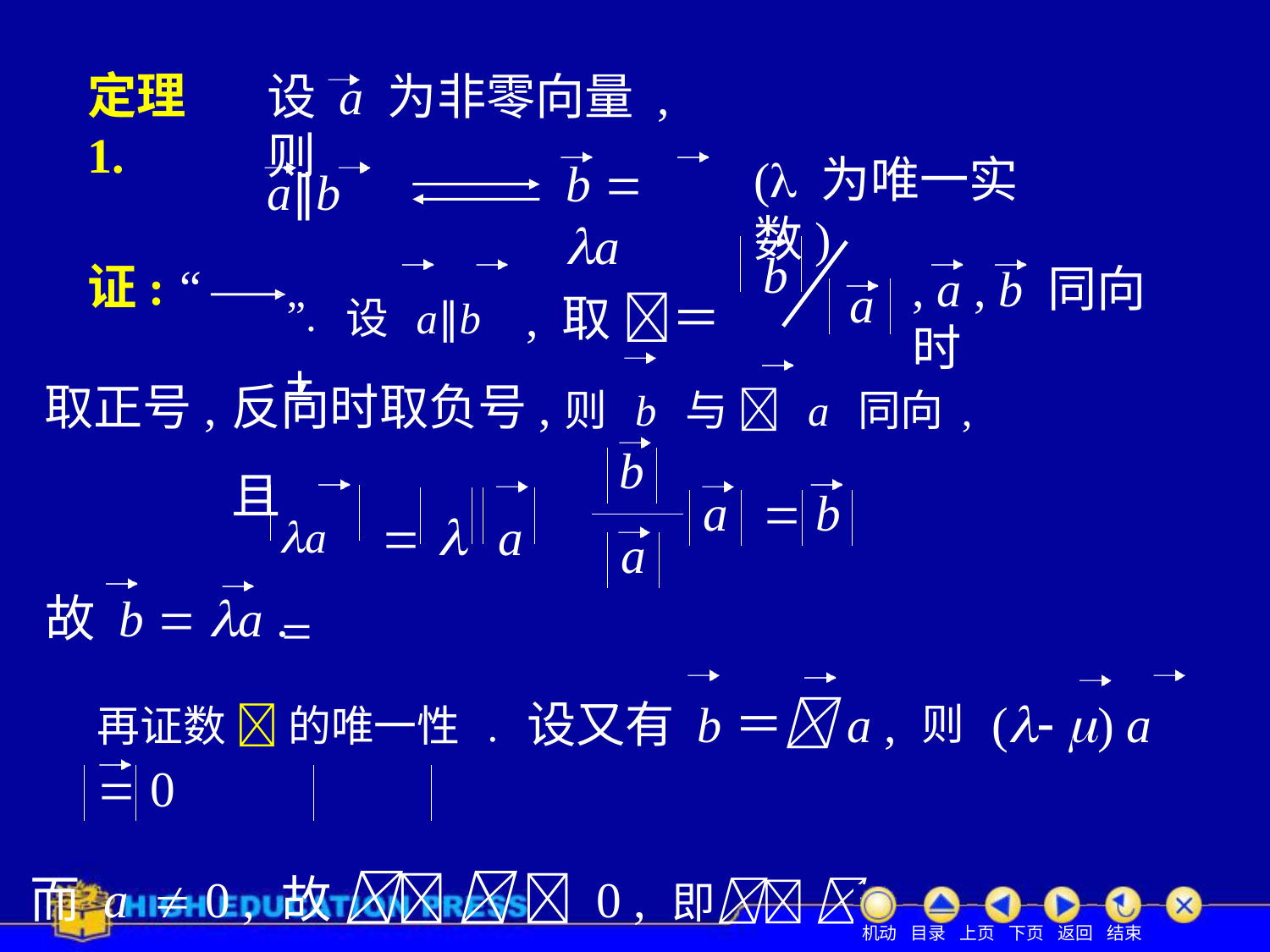

定理1.
设 a 为非零向量 , 则

(λ 为唯一实数)
b = λa

a∥b

b
证:	“
, a , b 同向时

”.	设 a∥b	, 取 λ＝±
a

取正号,	反向时取负号,	则 b 与 λ a 同向,	且

b

λa	= λ	a	=
a	=	b

a

故 b = λa .
再证数 λ 的唯一性 . 设又有 b＝μa , 则 (λ− μ) a = 0
而 a	≠ 0 , 故 λ− μ = 0 , 即λ= μ.

机动 目录 上页 下页 返回 结束